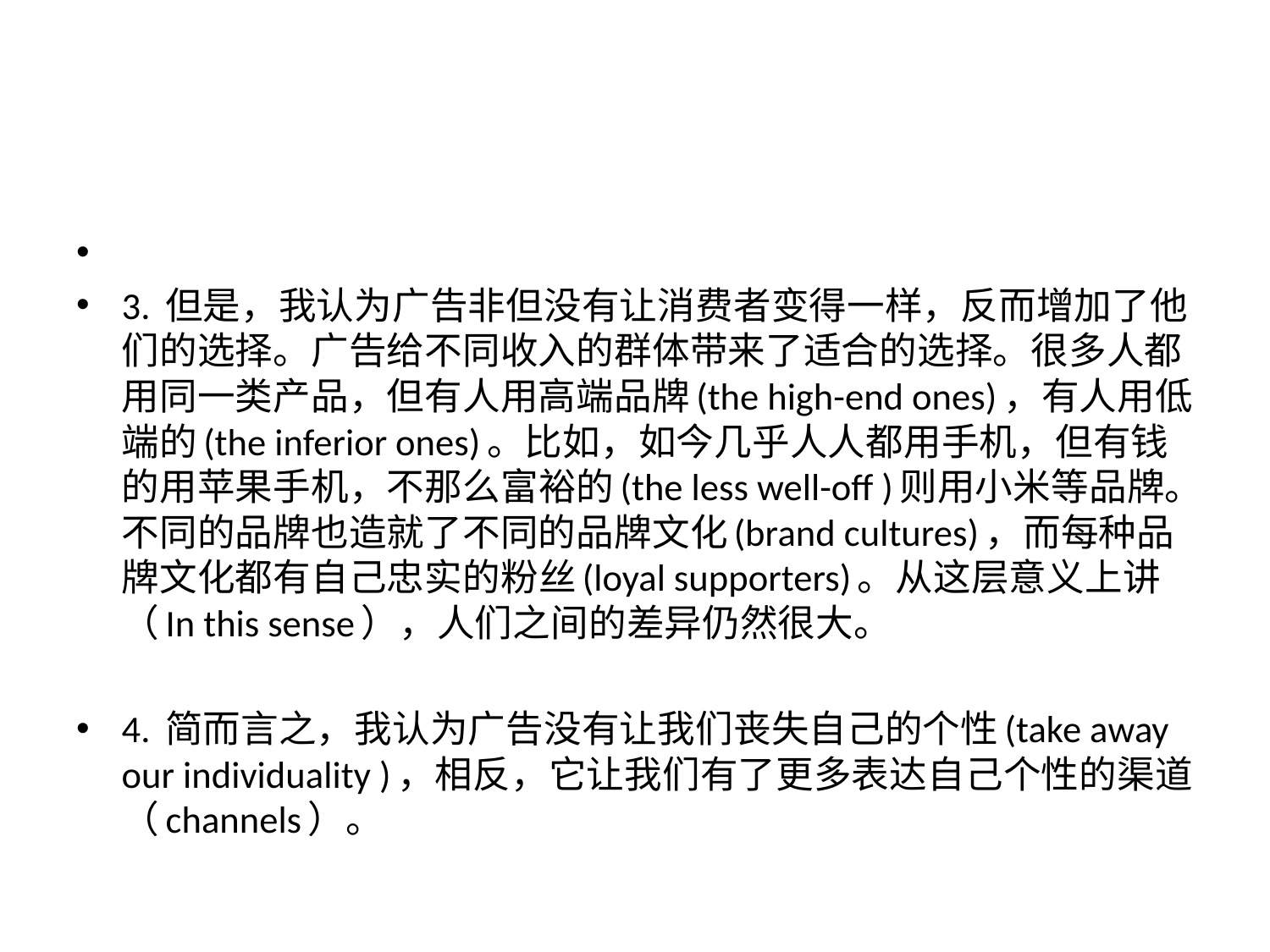

#

3. 但是，我认为广告非但没有让消费者变得一样，反而增加了他们的选择。广告给不同收入的群体带来了适合的选择。很多人都用同一类产品，但有人用高端品牌(the high-end ones)，有人用低端的(the inferior ones)。比如，如今几乎人人都用手机，但有钱的用苹果手机，不那么富裕的(the less well-off )则用小米等品牌。不同的品牌也造就了不同的品牌文化(brand cultures)，而每种品牌文化都有自己忠实的粉丝(loyal supporters)。从这层意义上讲（In this sense），人们之间的差异仍然很大。

4. 简而言之，我认为广告没有让我们丧失自己的个性(take away our individuality )，相反，它让我们有了更多表达自己个性的渠道（channels）。